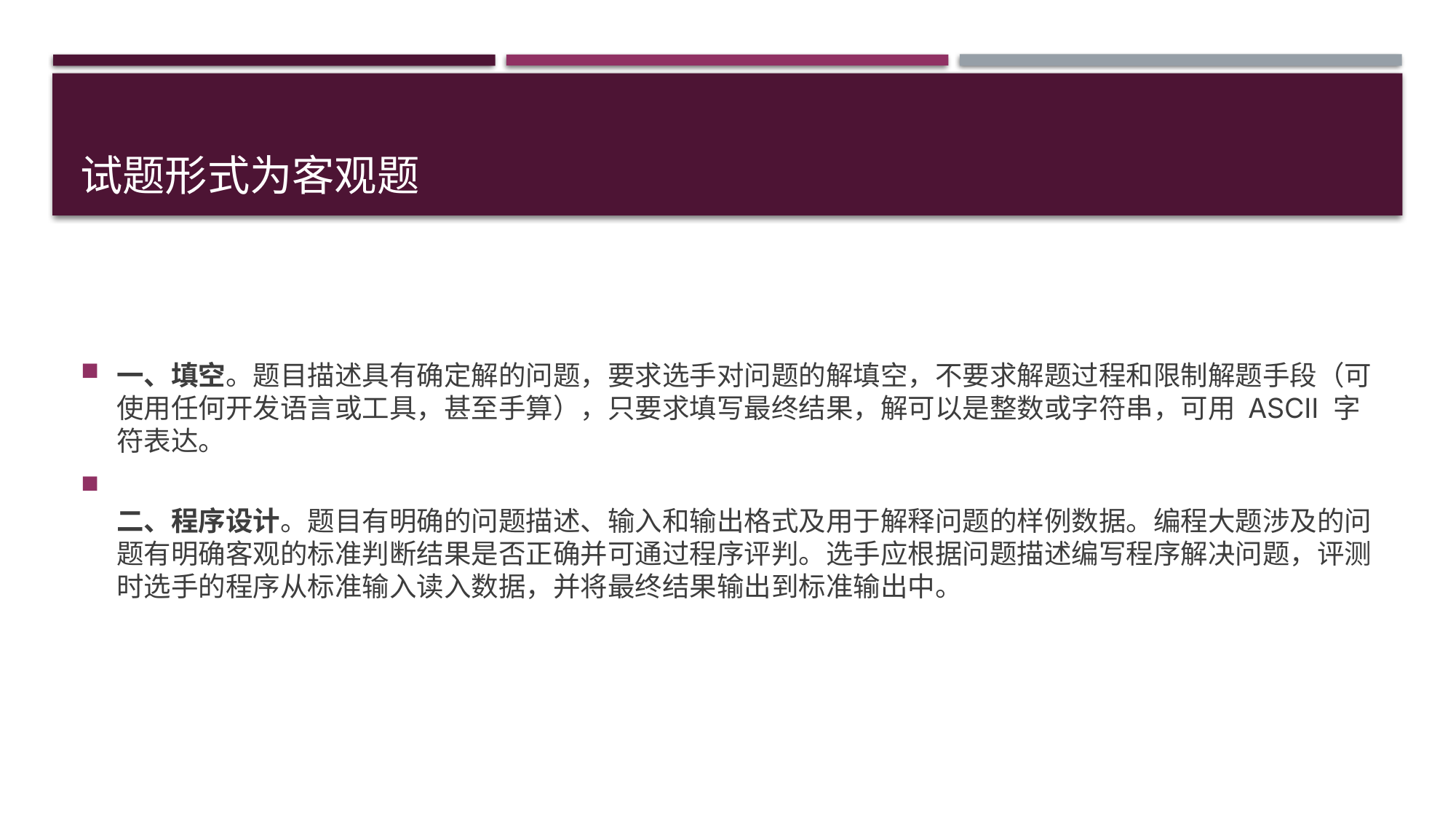

# 试题形式为客观题
一、填空。题目描述具有确定解的问题，要求选手对问题的解填空，不要求解题过程和限制解题手段（可使用任何开发语言或工具，甚至手算），只要求填写最终结果，解可以是整数或字符串，可用 ASCII 字符表达。
二、程序设计。题目有明确的问题描述、输入和输出格式及用于解释问题的样例数据。编程大题涉及的问题有明确客观的标准判断结果是否正确并可通过程序评判。选手应根据问题描述编写程序解决问题，评测时选手的程序从标准输入读入数据，并将最终结果输出到标准输出中。